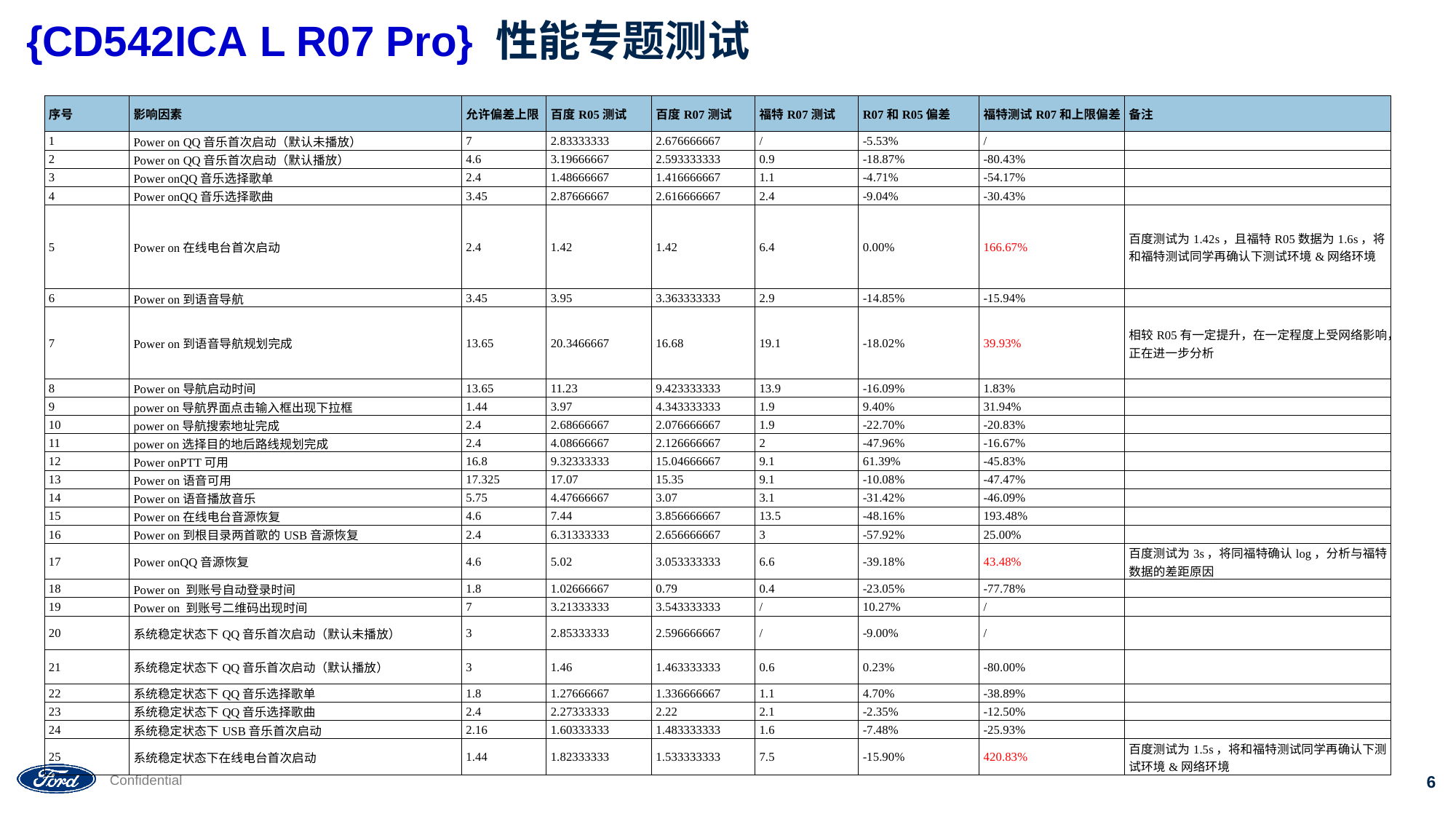

# {CD542ICA L R07 Pro} 性能专题测试
| 序号 | 影响因素 | 允许偏差上限 | 百度R05测试 | 百度R07测试 | 福特R07测试 | R07和R05偏差 | 福特测试R07和上限偏差 | 备注 |
| --- | --- | --- | --- | --- | --- | --- | --- | --- |
| 1 | Power on QQ音乐首次启动（默认未播放） | 7 | 2.83333333 | 2.676666667 | / | -5.53% | / |  |
| 2 | Power on QQ音乐首次启动（默认播放） | 4.6 | 3.19666667 | 2.593333333 | 0.9 | -18.87% | -80.43% |  |
| 3 | Power onQQ音乐选择歌单 | 2.4 | 1.48666667 | 1.416666667 | 1.1 | -4.71% | -54.17% |  |
| 4 | Power onQQ音乐选择歌曲 | 3.45 | 2.87666667 | 2.616666667 | 2.4 | -9.04% | -30.43% |  |
| 5 | Power on在线电台首次启动 | 2.4 | 1.42 | 1.42 | 6.4 | 0.00% | 166.67% | 百度测试为1.42s，且福特R05数据为1.6s，将和福特测试同学再确认下测试环境&网络环境 |
| 6 | Power on到语音导航 | 3.45 | 3.95 | 3.363333333 | 2.9 | -14.85% | -15.94% |  |
| 7 | Power on到语音导航规划完成 | 13.65 | 20.3466667 | 16.68 | 19.1 | -18.02% | 39.93% | 相较R05有一定提升，在一定程度上受网络影响，正在进一步分析 |
| 8 | Power on导航启动时间 | 13.65 | 11.23 | 9.423333333 | 13.9 | -16.09% | 1.83% |  |
| 9 | power on导航界面点击输入框出现下拉框 | 1.44 | 3.97 | 4.343333333 | 1.9 | 9.40% | 31.94% |  |
| 10 | power on导航搜索地址完成 | 2.4 | 2.68666667 | 2.076666667 | 1.9 | -22.70% | -20.83% |  |
| 11 | power on选择目的地后路线规划完成 | 2.4 | 4.08666667 | 2.126666667 | 2 | -47.96% | -16.67% |  |
| 12 | Power onPTT可用 | 16.8 | 9.32333333 | 15.04666667 | 9.1 | 61.39% | -45.83% |  |
| 13 | Power on语音可用 | 17.325 | 17.07 | 15.35 | 9.1 | -10.08% | -47.47% |  |
| 14 | Power on语音播放音乐 | 5.75 | 4.47666667 | 3.07 | 3.1 | -31.42% | -46.09% |  |
| 15 | Power on在线电台音源恢复 | 4.6 | 7.44 | 3.856666667 | 13.5 | -48.16% | 193.48% |  |
| 16 | Power on到根目录两首歌的USB音源恢复 | 2.4 | 6.31333333 | 2.656666667 | 3 | -57.92% | 25.00% |  |
| 17 | Power onQQ音源恢复 | 4.6 | 5.02 | 3.053333333 | 6.6 | -39.18% | 43.48% | 百度测试为3s，将同福特确认log，分析与福特数据的差距原因 |
| 18 | Power on 到账号自动登录时间 | 1.8 | 1.02666667 | 0.79 | 0.4 | -23.05% | -77.78% |  |
| 19 | Power on 到账号二维码出现时间 | 7 | 3.21333333 | 3.543333333 | / | 10.27% | / |  |
| 20 | 系统稳定状态下QQ音乐首次启动（默认未播放） | 3 | 2.85333333 | 2.596666667 | / | -9.00% | / |  |
| 21 | 系统稳定状态下QQ音乐首次启动（默认播放） | 3 | 1.46 | 1.463333333 | 0.6 | 0.23% | -80.00% |  |
| 22 | 系统稳定状态下QQ音乐选择歌单 | 1.8 | 1.27666667 | 1.336666667 | 1.1 | 4.70% | -38.89% |  |
| 23 | 系统稳定状态下QQ音乐选择歌曲 | 2.4 | 2.27333333 | 2.22 | 2.1 | -2.35% | -12.50% |  |
| 24 | 系统稳定状态下USB音乐首次启动 | 2.16 | 1.60333333 | 1.483333333 | 1.6 | -7.48% | -25.93% |  |
| 25 | 系统稳定状态下在线电台首次启动 | 1.44 | 1.82333333 | 1.533333333 | 7.5 | -15.90% | 420.83% | 百度测试为1.5s，将和福特测试同学再确认下测试环境&网络环境 |